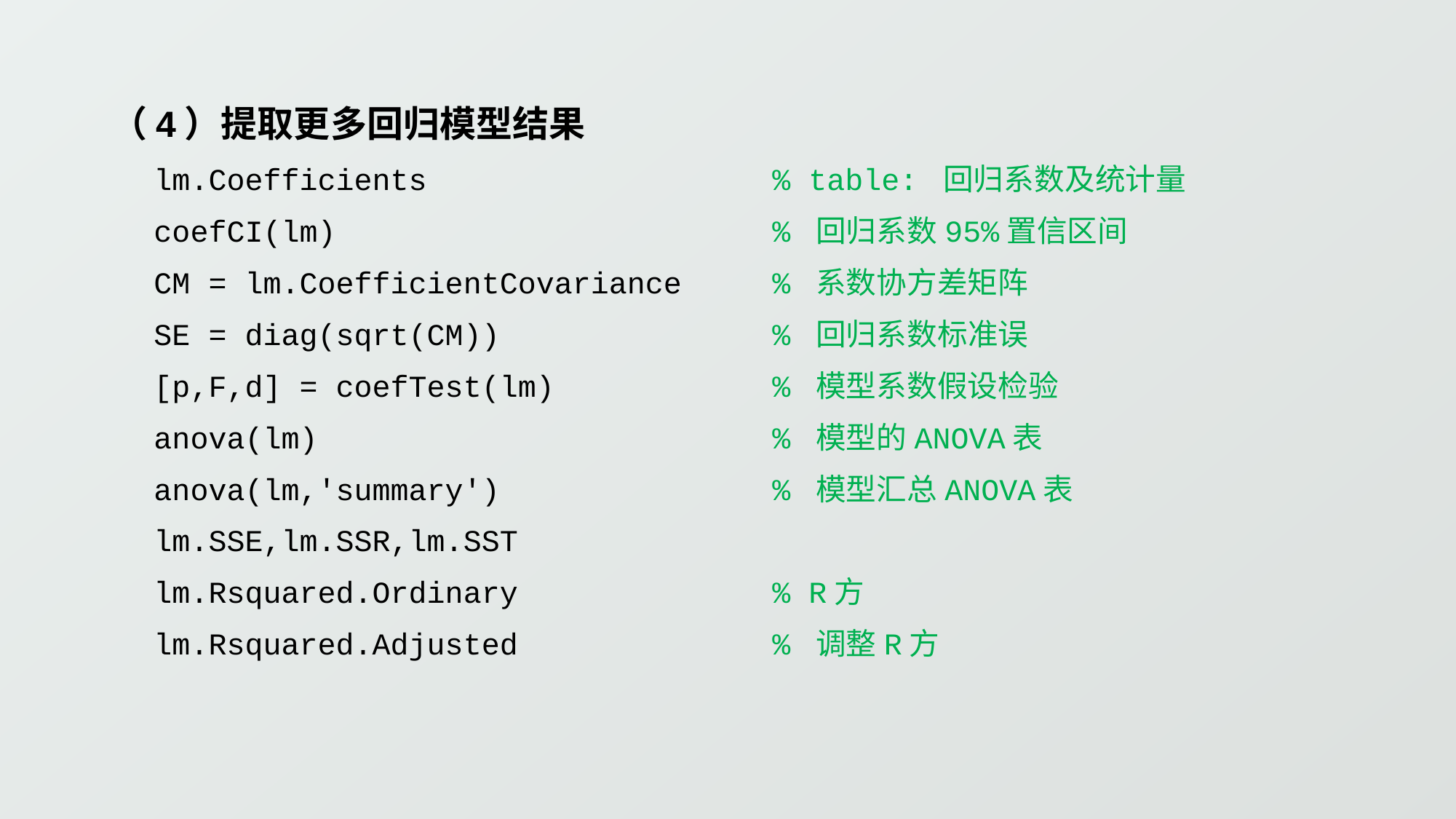

（4）提取更多回归模型结果
lm.Coefficients                   % table: 回归系数及统计量
coefCI(lm)                        % 回归系数95%置信区间
CM = lm.CoefficientCovariance     % 系数协方差矩阵
SE = diag(sqrt(CM))               % 回归系数标准误
[p,F,d] = coefTest(lm)            % 模型系数假设检验
anova(lm)                         % 模型的ANOVA表
anova(lm,'summary')               % 模型汇总ANOVA表
lm.SSE,lm.SSR,lm.SST
lm.Rsquared.Ordinary              % R方
lm.Rsquared.Adjusted              % 调整R方